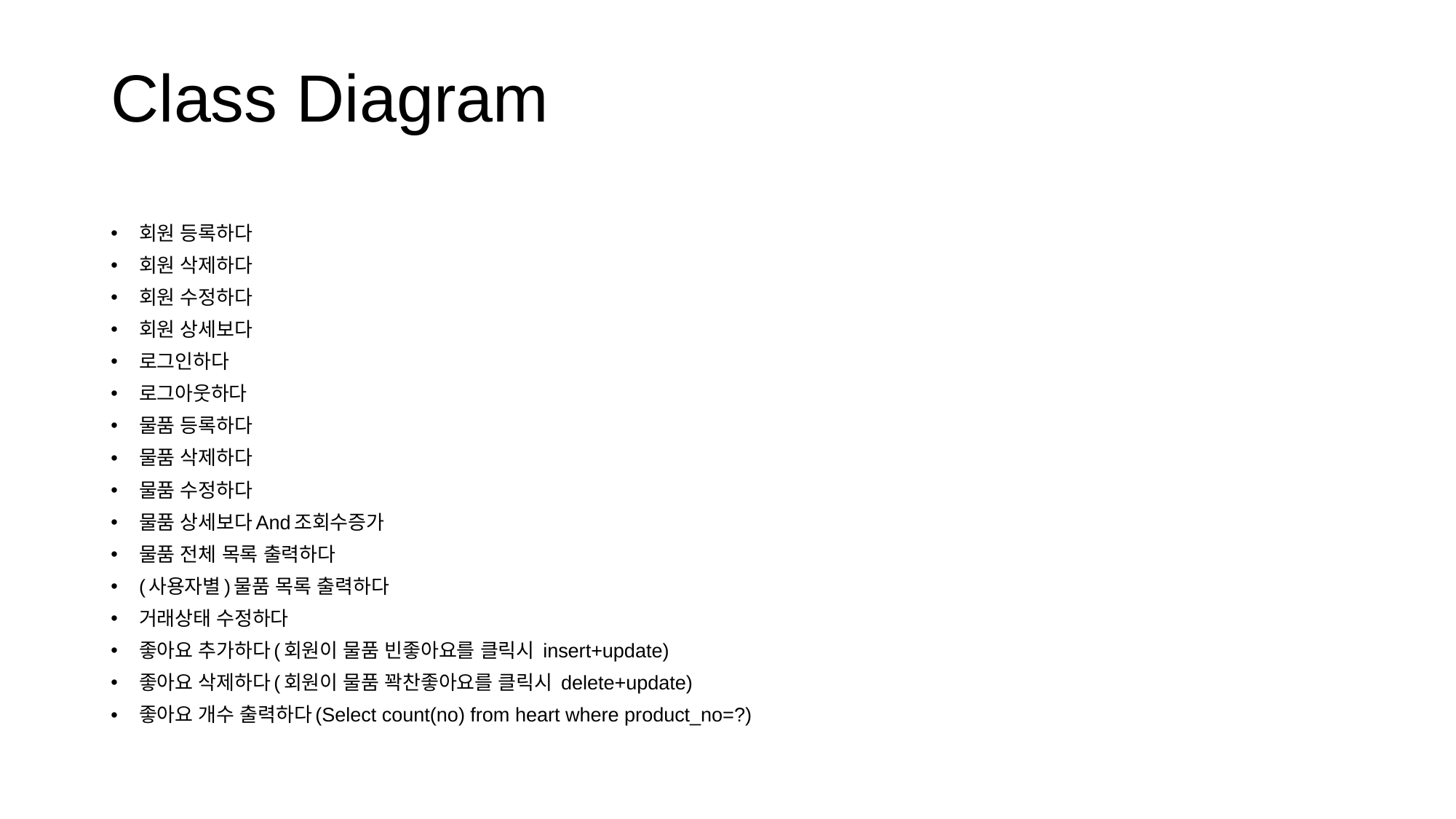

# Class Diagram
회원 등록하다
회원 삭제하다
회원 수정하다
회원 상세보다
로그인하다
로그아웃하다
물품 등록하다
물품 삭제하다
물품 수정하다
물품 상세보다And조회수증가
물품 전체 목록 출력하다
(사용자별)물품 목록 출력하다
거래상태 수정하다
좋아요 추가하다(회원이 물품 빈좋아요를 클릭시 insert+update)
좋아요 삭제하다(회원이 물품 꽉찬좋아요를 클릭시 delete+update)
좋아요 개수 출력하다(Select count(no) from heart where product_no=?)